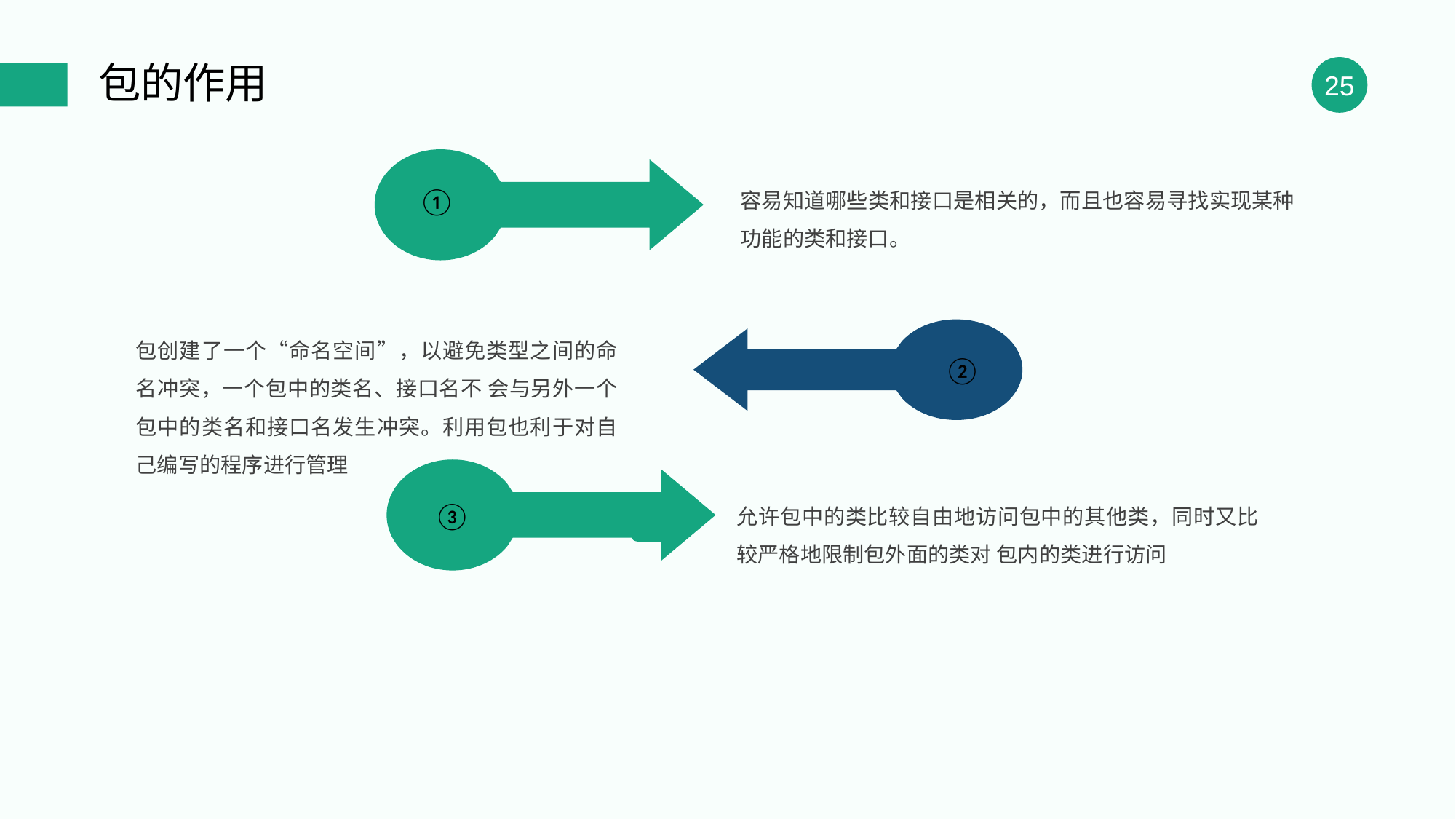

包的作用

容易知道哪些类和接口是相关的，而且也容易寻找实现某种功能的类和接口。
①

包创建了一个“命名空间”，以避免类型之间的命名冲突，一个包中的类名、接口名不 会与另外一个包中的类名和接口名发生冲突。利用包也利于对自己编写的程序进行管理
②

允许包中的类比较自由地访问包中的其他类，同时又比较严格地限制包外面的类对 包内的类进行访问
③